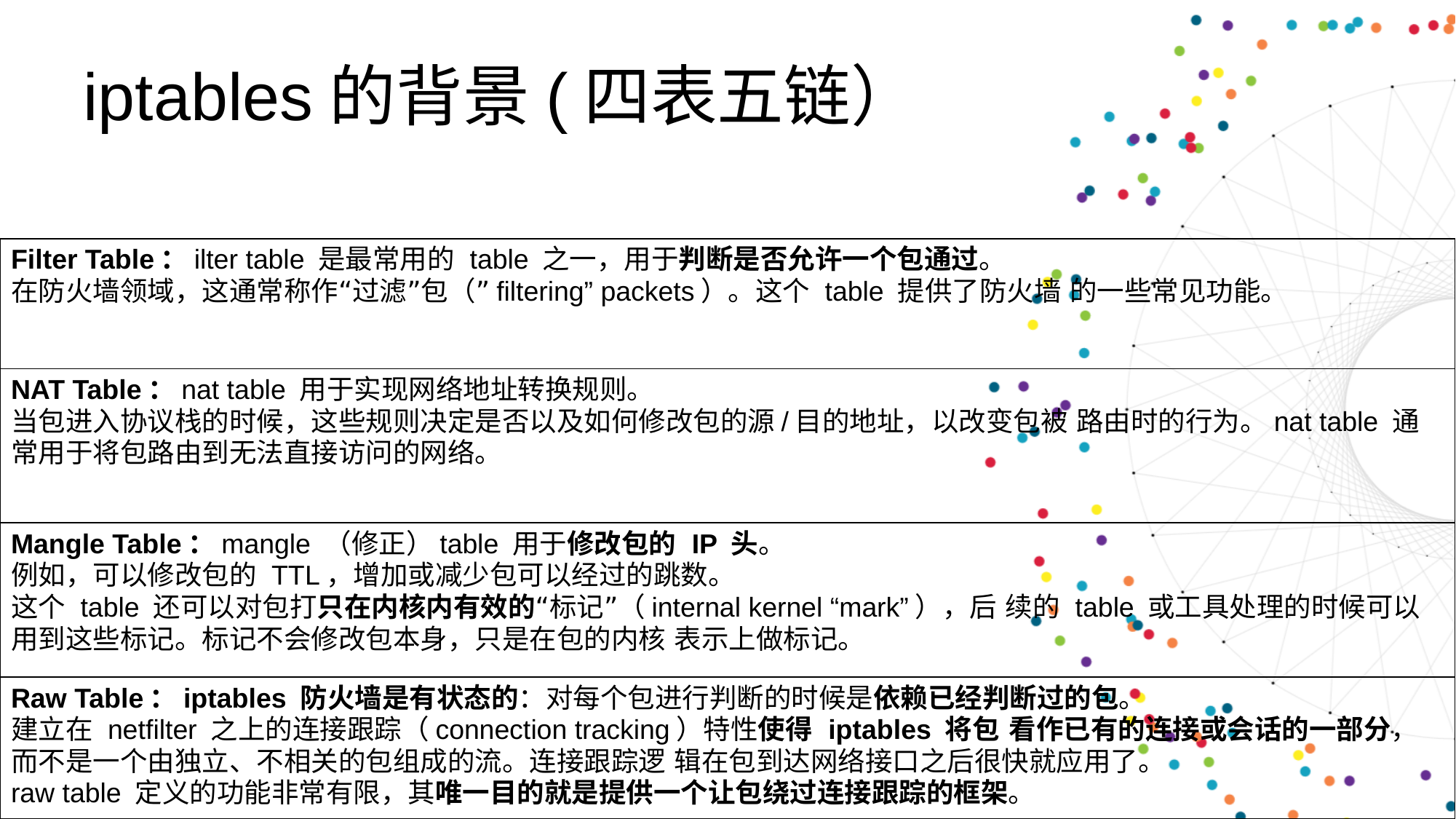

iptables的背景(四表五链）
| Filter Table：ilter table 是最常用的 table 之一，用于判断是否允许一个包通过。 在防火墙领域，这通常称作“过滤”包（”filtering” packets）。这个 table 提供了防火墙 的一些常见功能。 |
| --- |
| NAT Table：nat table 用于实现网络地址转换规则。 当包进入协议栈的时候，这些规则决定是否以及如何修改包的源/目的地址，以改变包被 路由时的行为。nat table 通常用于将包路由到无法直接访问的网络。 |
| Mangle Table：mangle （修正）table 用于修改包的 IP 头。 例如，可以修改包的 TTL，增加或减少包可以经过的跳数。 这个 table 还可以对包打只在内核内有效的“标记”（internal kernel “mark”），后 续的 table 或工具处理的时候可以用到这些标记。标记不会修改包本身，只是在包的内核 表示上做标记。 |
| Raw Table：iptables 防火墙是有状态的：对每个包进行判断的时候是依赖已经判断过的包。 建立在 netfilter 之上的连接跟踪（connection tracking）特性使得 iptables 将包 看作已有的连接或会话的一部分，而不是一个由独立、不相关的包组成的流。连接跟踪逻 辑在包到达网络接口之后很快就应用了。 raw table 定义的功能非常有限，其唯一目的就是提供一个让包绕过连接跟踪的框架。 |